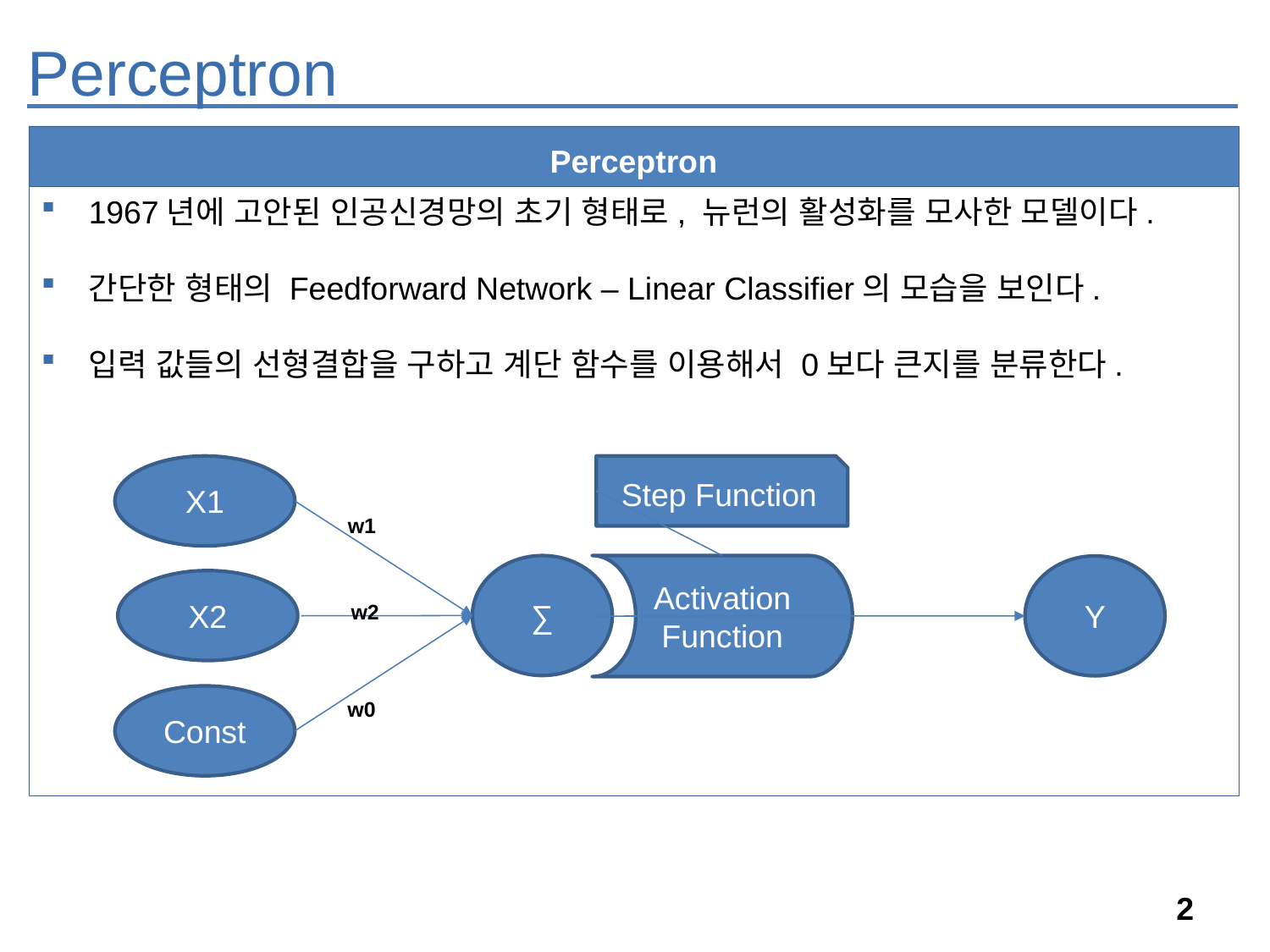

Perceptron
Perceptron
1967년에 고안된 인공신경망의 초기 형태로, 뉴런의 활성화를 모사한 모델이다.

간단한 형태의 Feedforward Network – Linear Classifier의 모습을 보인다.

입력 값들의 선형결합을 구하고 계단 함수를 이용해서 0보다 큰지를 분류한다.

X1
Step Function
w1
∑
Activation Function
Y
X2
w2
Const
w0
2